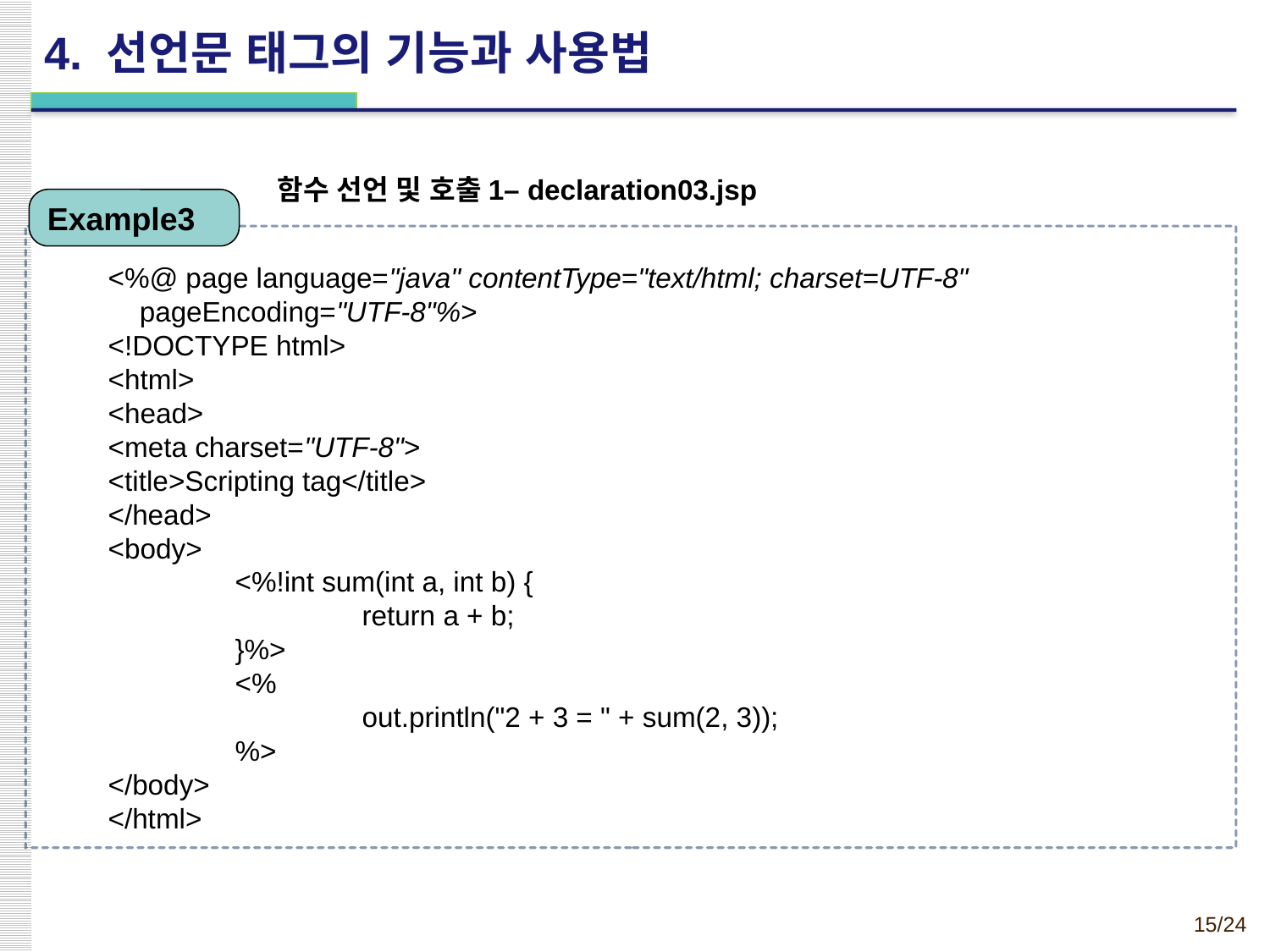

# 4. 선언문 태그의 기능과 사용법
함수 선언 및 호출1– declaration03.jsp
Example3

<%@ page language="java" contentType="text/html; charset=UTF-8"
    pageEncoding="UTF-8"%>
<!DOCTYPE html>
<html>
<head>
<meta charset="UTF-8">
<title>Scripting tag</title>
</head>
<body>
	<%!int sum(int a, int b) {
		return a + b;
	}%>
	<%
		out.println("2 + 3 = " + sum(2, 3));
	%>
</body>
</html>